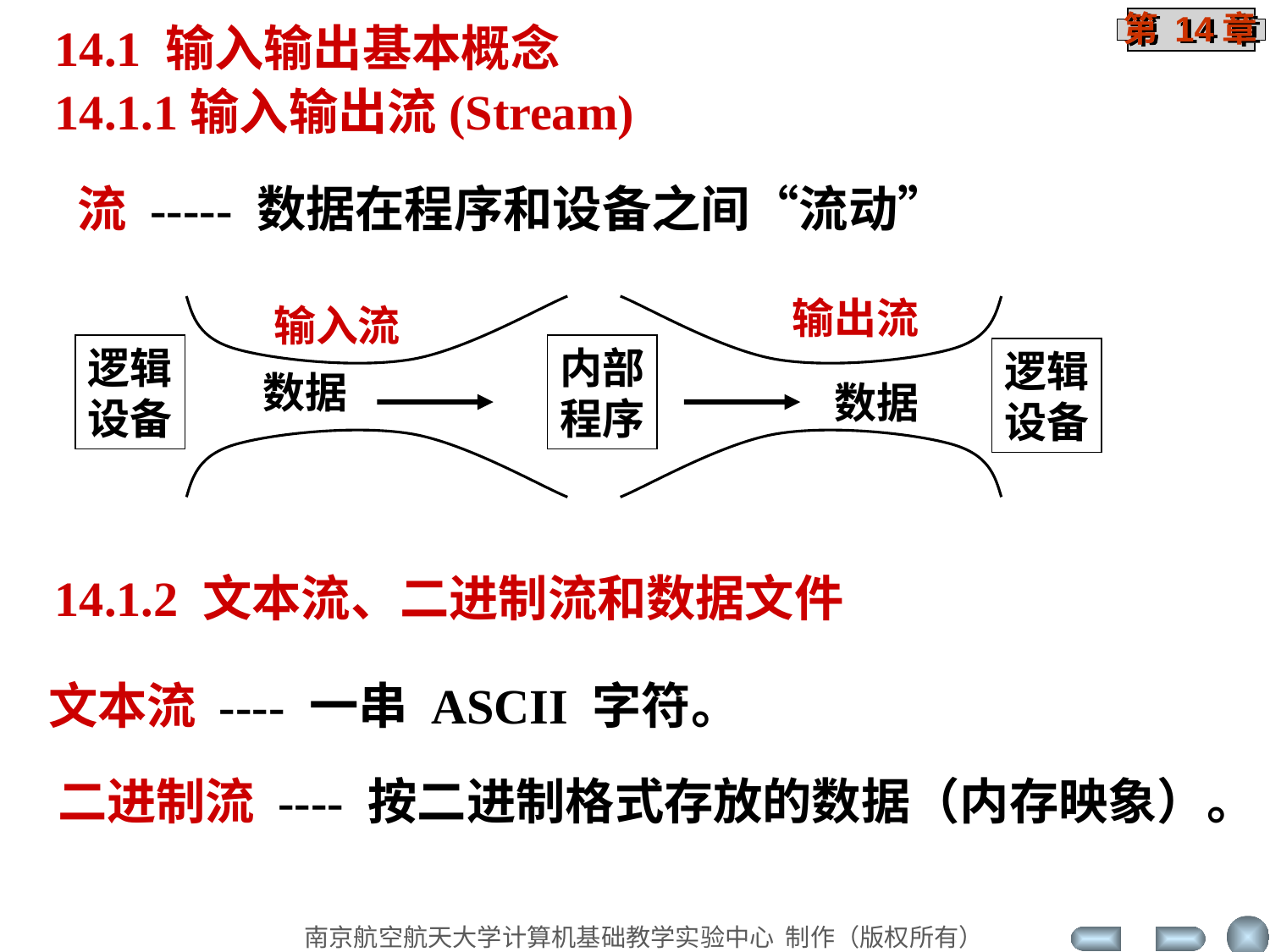

14.1 输入输出基本概念
14.1.1输入输出流(Stream)
流 ----- 数据在程序和设备之间“流动”
输出流
输入流

逻辑
设备
内部
程序
逻辑
设备
数据
数据

14.1.2 文本流、二进制流和数据文件
文本流 ---- 一串 ASCII 字符。
二进制流 ---- 按二进制格式存放的数据（内存映象）。